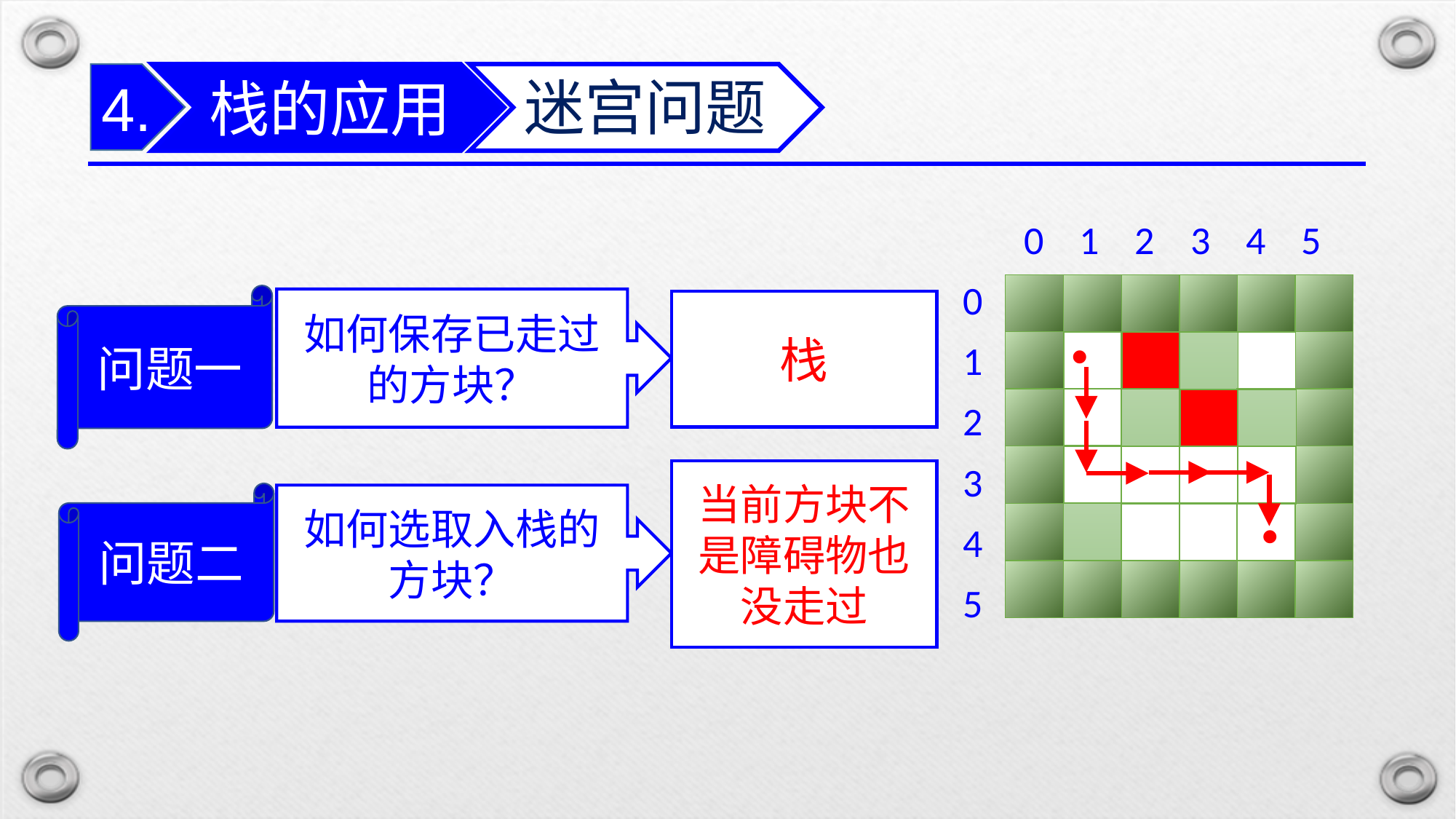

栈的应用

4.
迷宫问题
0    1    2    3    4    5
0   1    2    3    4   5

●

 ●

问题一
如何保存已走过的方块？
栈

当前方块不是障碍物也没走过
问题二
如何选取入栈的方块？